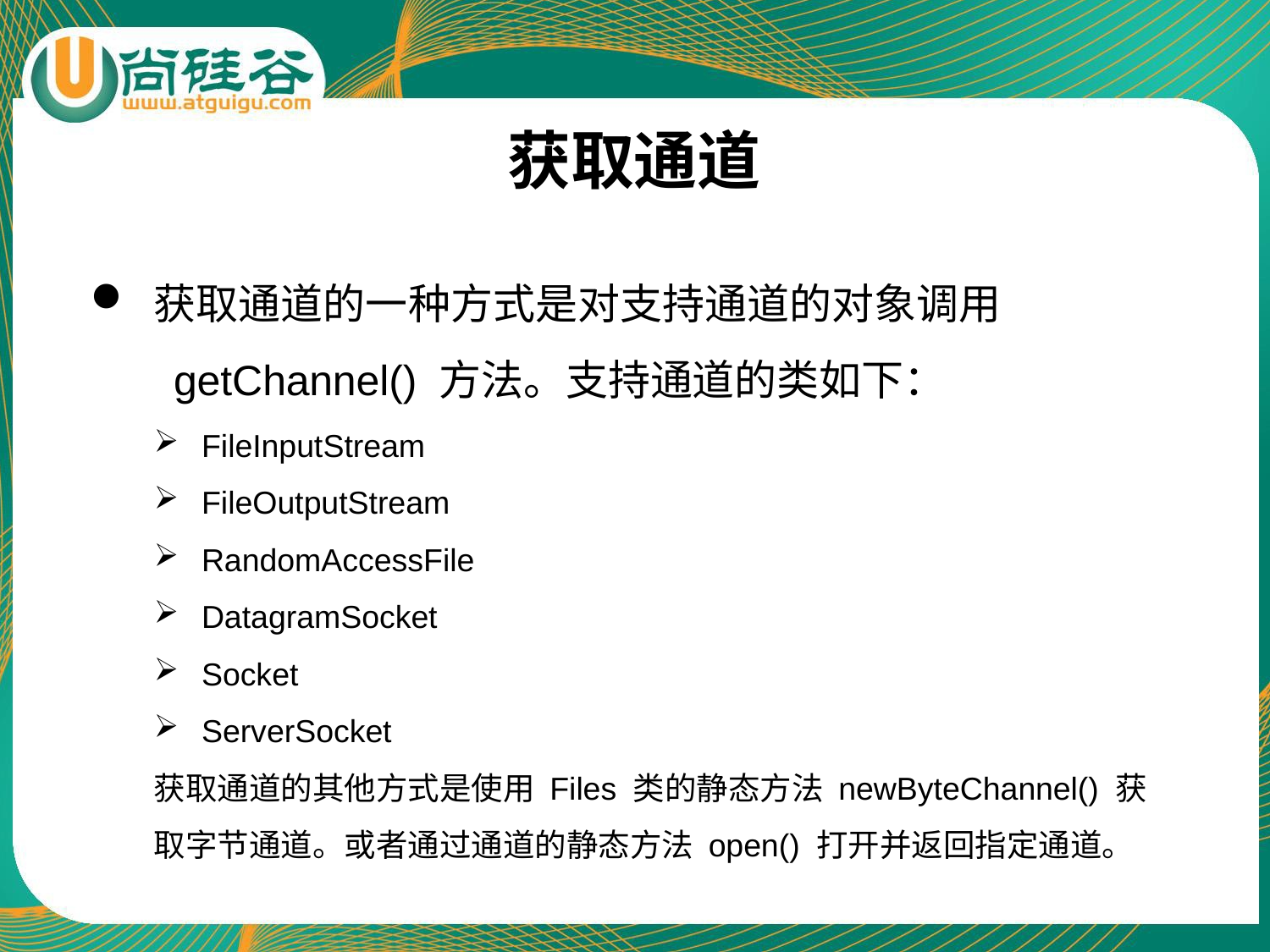

# 获取通道
获取通道的一种方式是对支持通道的对象调用  getChannel() 方法。支持通道的类如下：
FileInputStream
FileOutputStream
RandomAccessFile
DatagramSocket
Socket
ServerSocket
获取通道的其他方式是使用 Files 类的静态方法 newByteChannel() 获 取字节通道。或者通过通道的静态方法 open() 打开并返回指定通道。